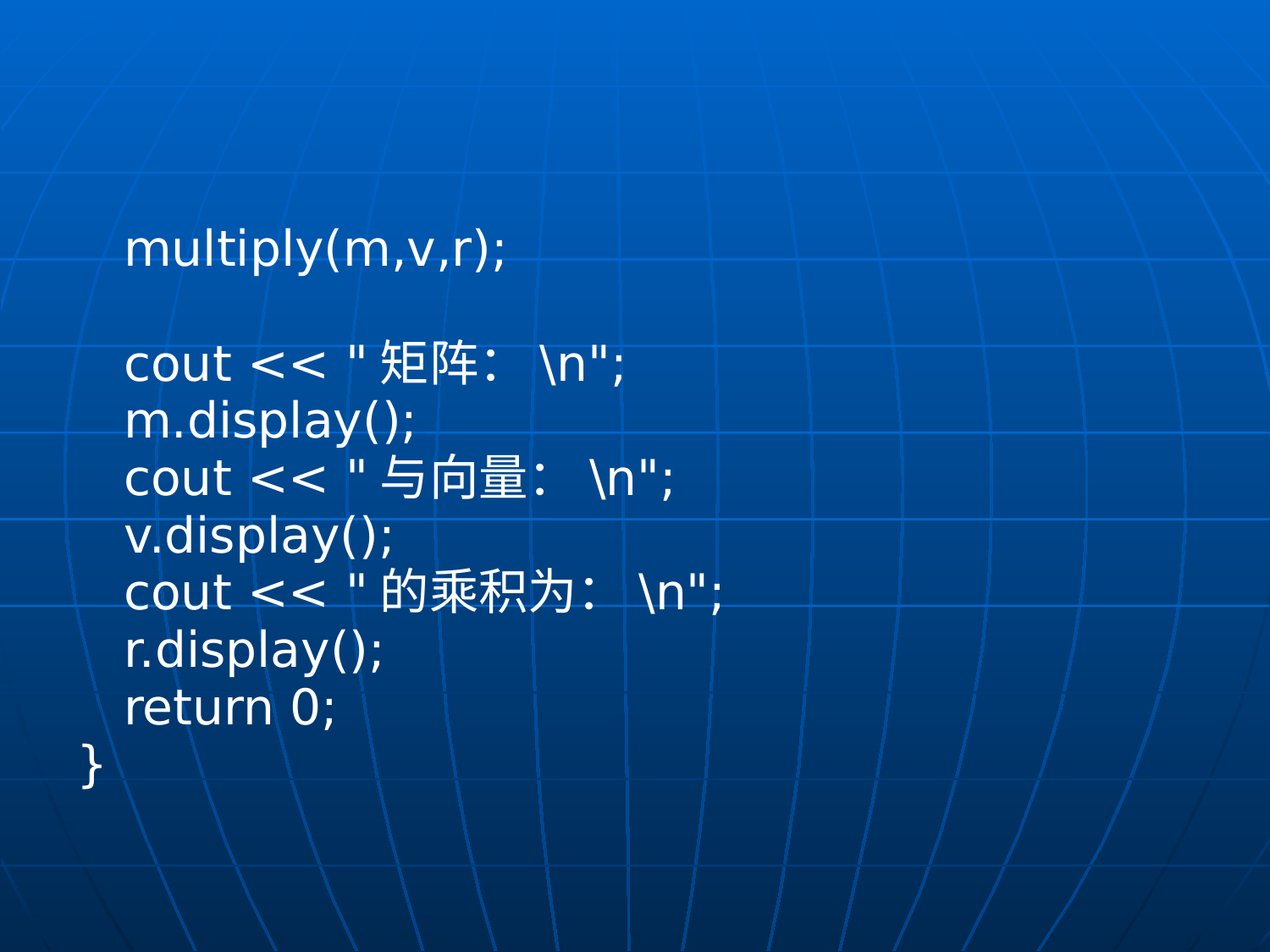

multiply(m,v,r);

	cout << "矩阵：\n";
	m.display();
	cout << "与向量：\n";
	v.display();
	cout << "的乘积为：\n";
	r.display();
	return 0;
}